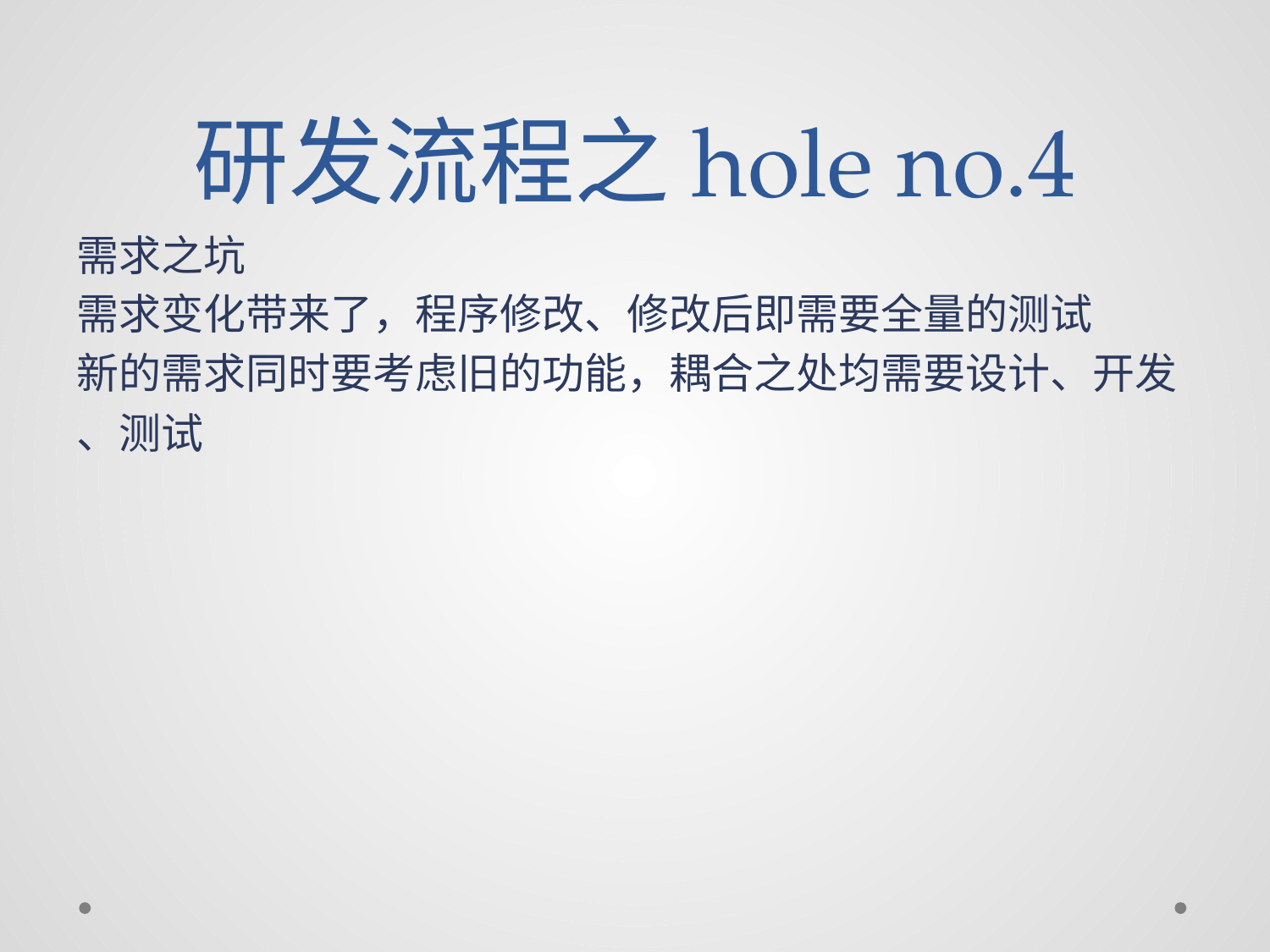

# 研发流程之hole no.4
需求之坑
需求变化带来了，程序修改、修改后即需要全量的测试
新的需求同时要考虑旧的功能，耦合之处均需要设计、开发
、测试